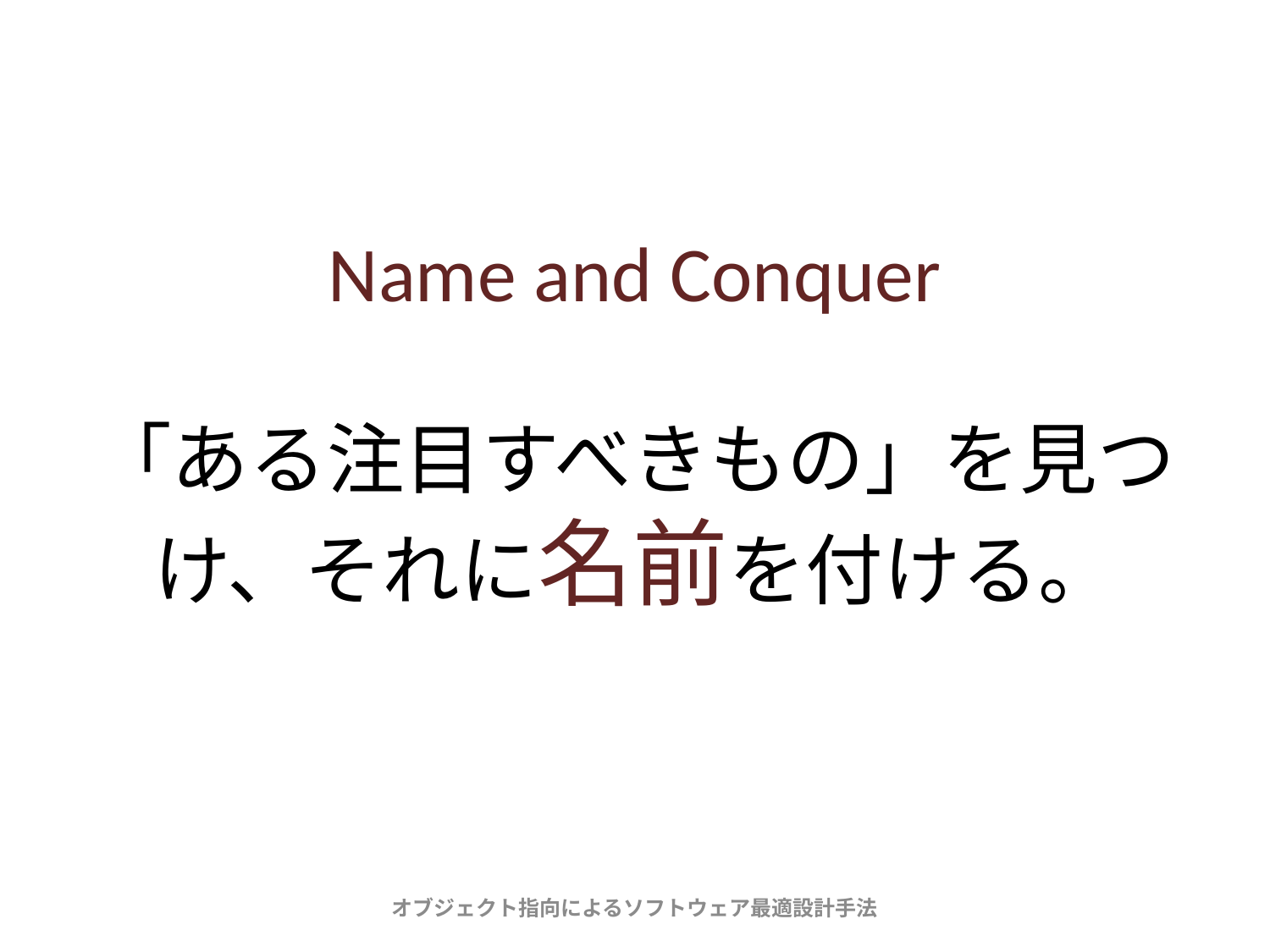

# Name and Conquer 「ある注目すべきもの」を見つけ、それに名前を付ける。
オブジェクト指向によるソフトウェア最適設計手法